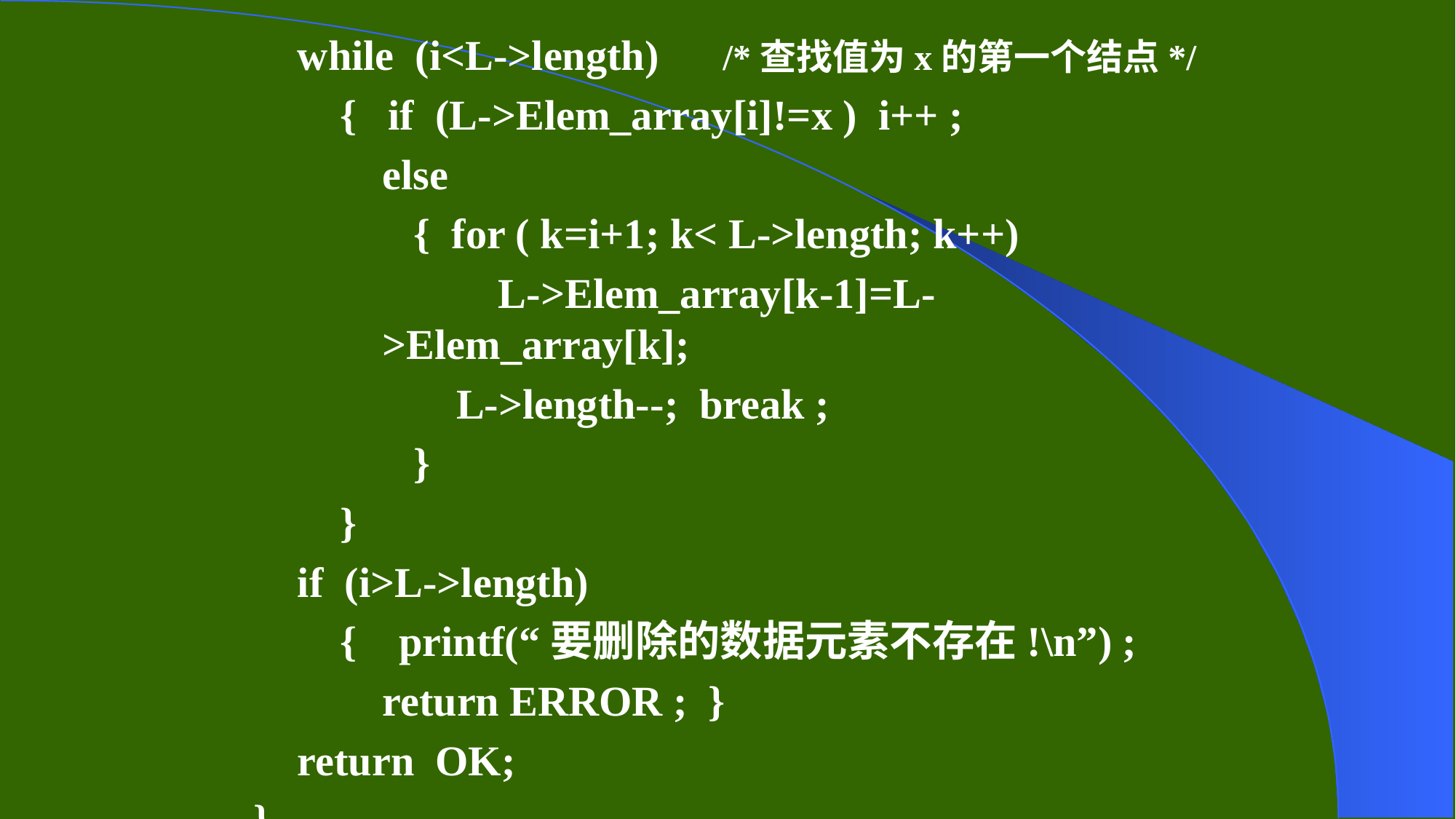

while  (i<L->length)      /*查找值为x的第一个结点*/
{   if  (L->Elem_array[i]!=x )  i++ ;
else
   {  for ( k=i+1; k< L->length; k++)
           L->Elem_array[k-1]=L->Elem_array[k];
       L->length--;  break ;
   }
}
if  (i>L->length)
{    printf(“要删除的数据元素不存在!\n”) ;
return ERROR ;  }
return  OK;
}